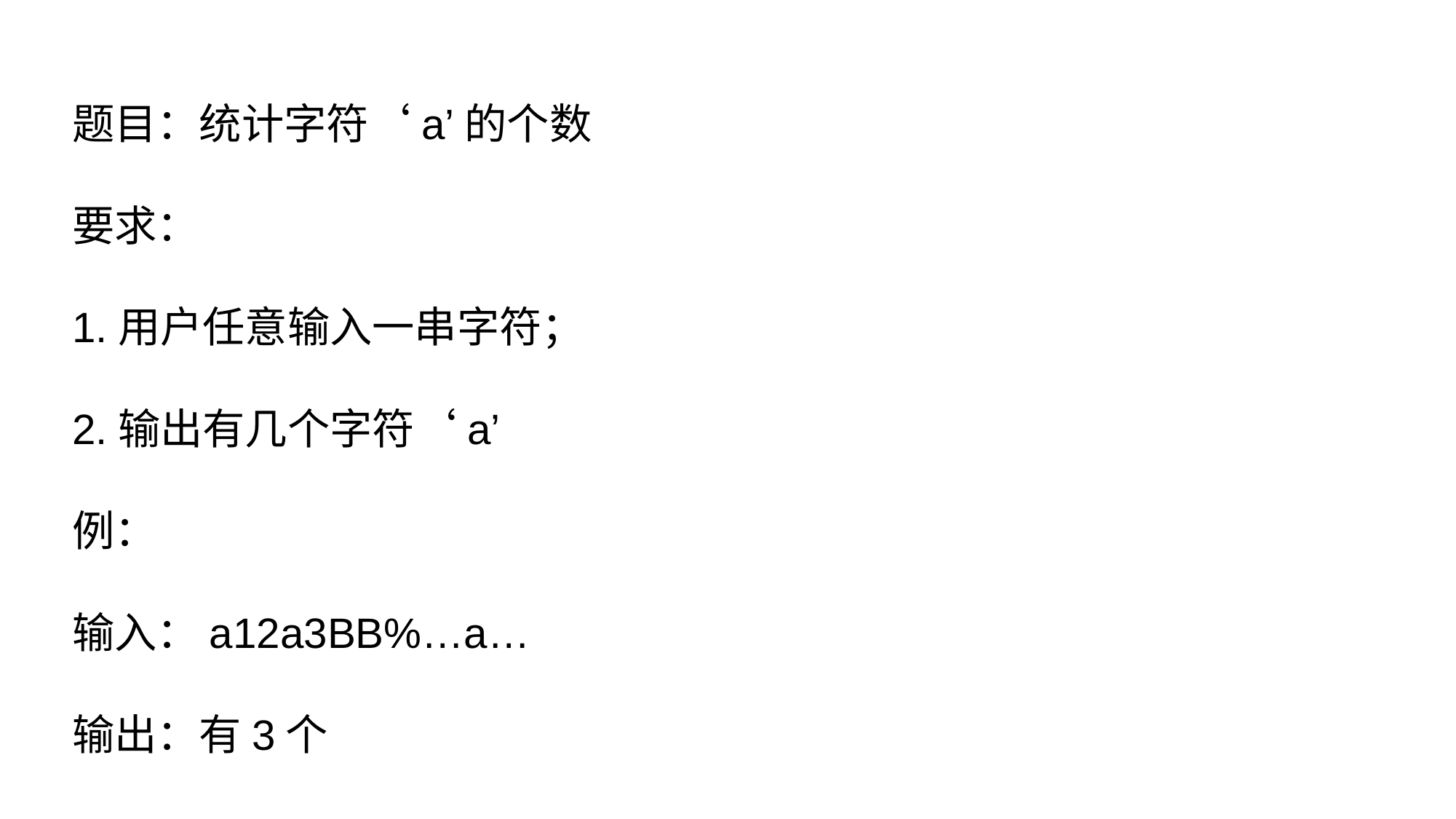

题目：统计字符‘a’的个数
要求：
1.用户任意输入一串字符；
2.输出有几个字符‘a’
例：
输入：a12a3BB%…a…
输出：有3个